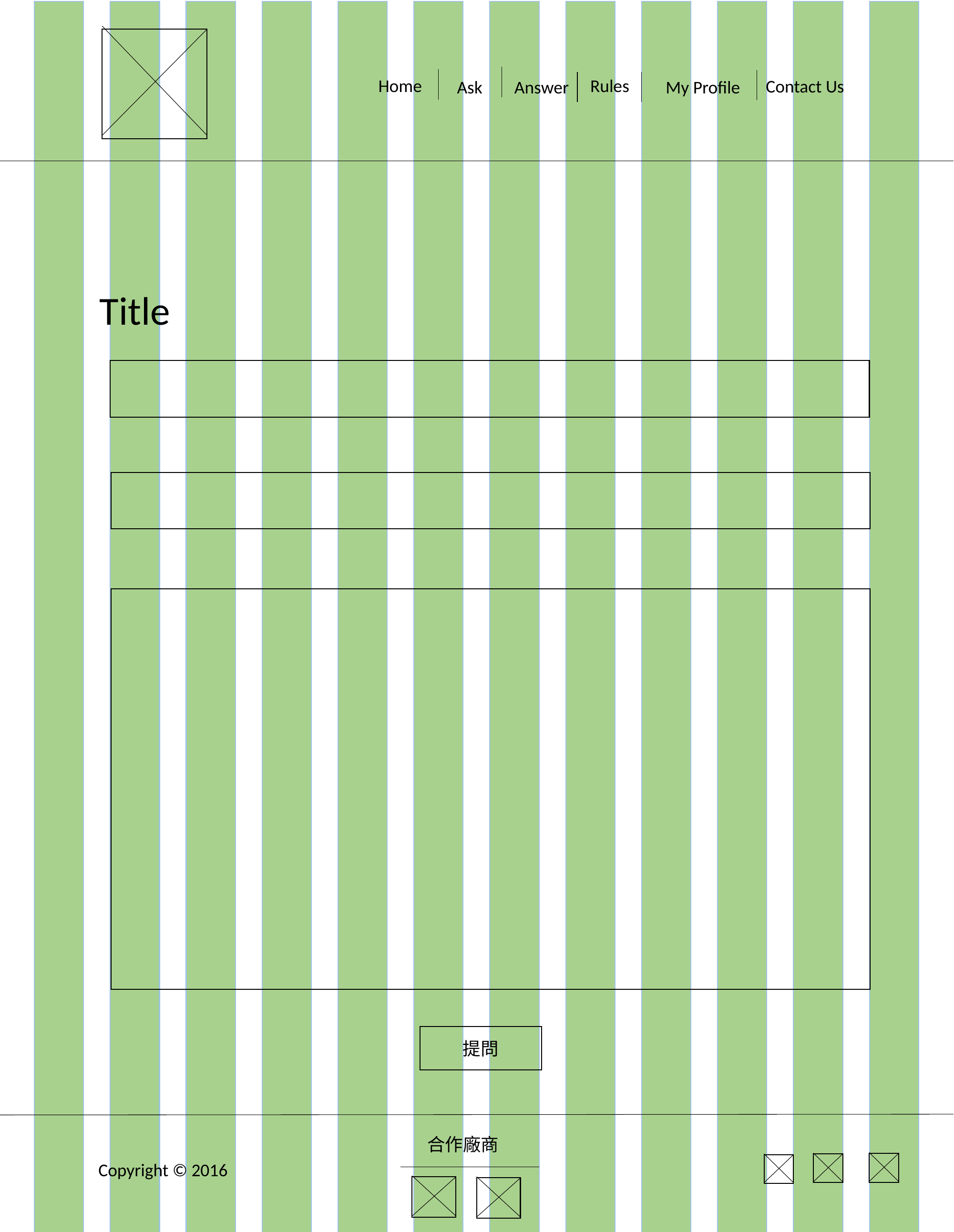

Rules
Home
Contact Us
Ask
Answer
My Profile
Title

提問
合作廠商

Copyright © 2016